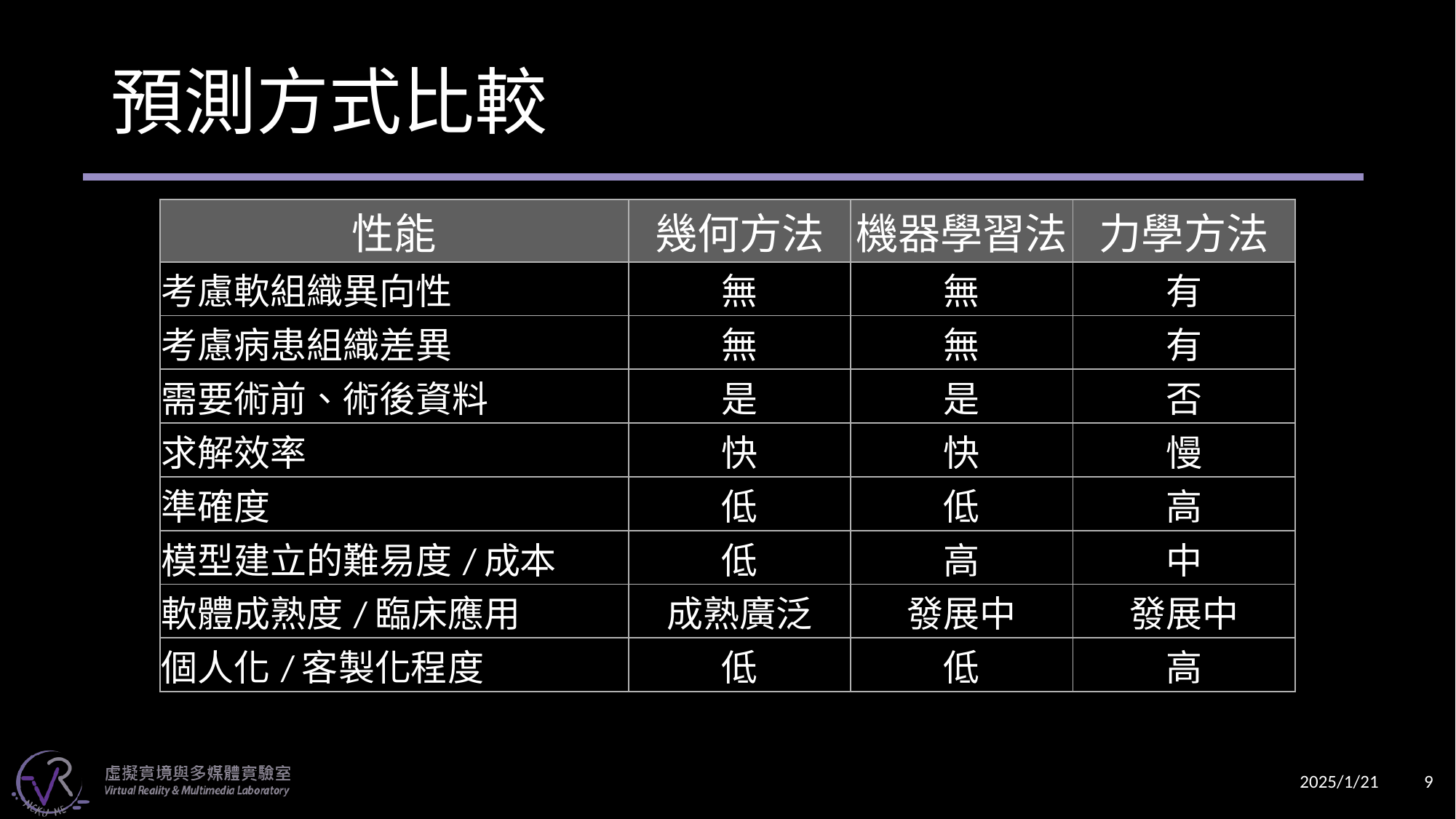

# 預測方式比較
| 性能 | 幾何方法 | 機器學習法 | 力學方法 |
| --- | --- | --- | --- |
| 考慮軟組織異向性 | 無 | 無 | 有 |
| 考慮病患組織差異 | 無 | 無 | 有 |
| 需要術前、術後資料 | 是 | 是 | 否 |
| 求解效率 | 快 | 快 | 慢 |
| 準確度 | 低 | 低 | 高 |
| 模型建立的難易度/成本 | 低 | 高 | 中 |
| 軟體成熟度/臨床應用 | 成熟廣泛 | 發展中 | 發展中 |
| 個人化/客製化程度 | 低 | 低 | 高 |
2025/1/21
9